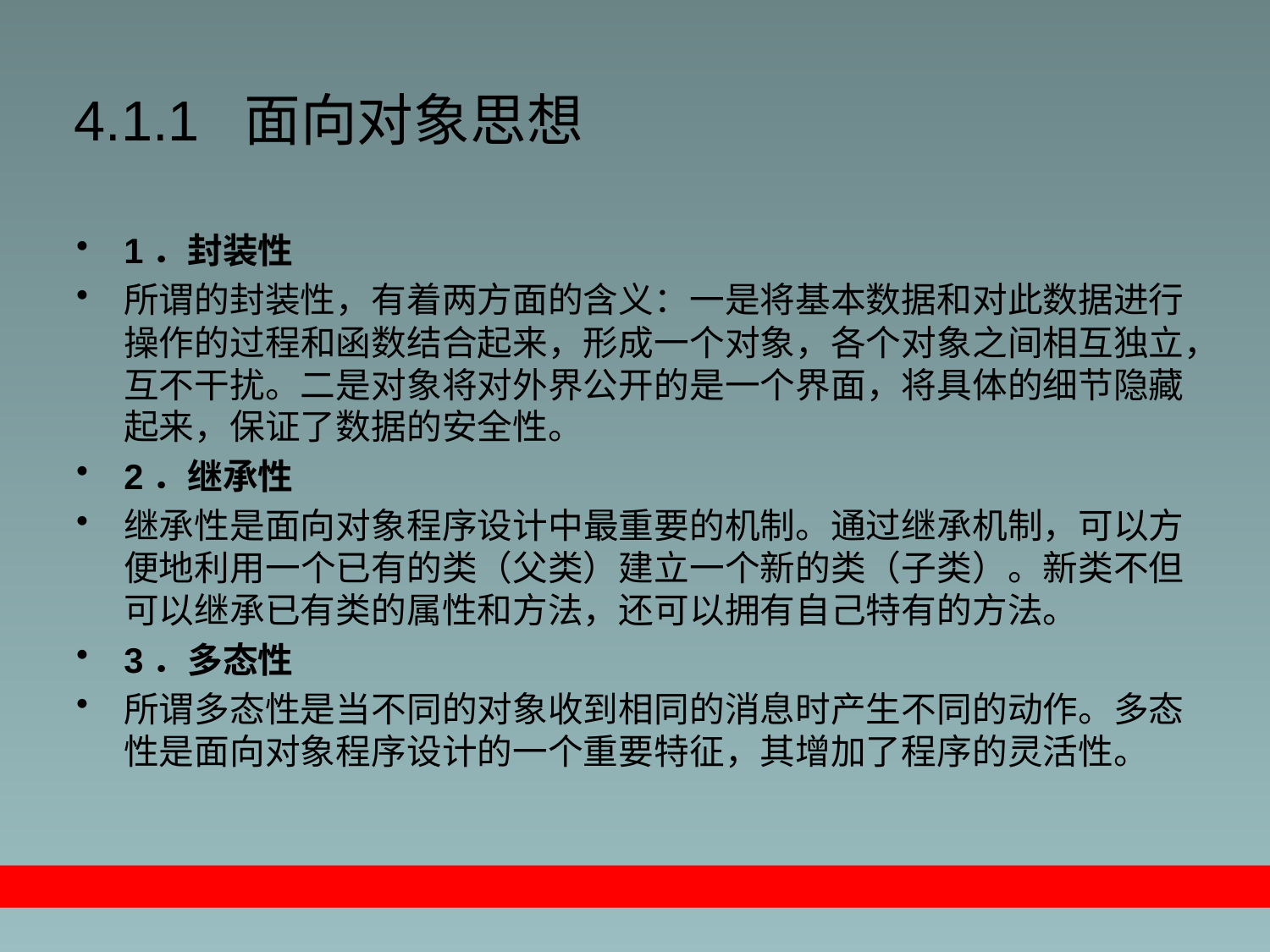

# 4.1.1  面向对象思想
1．封装性
所谓的封装性，有着两方面的含义：一是将基本数据和对此数据进行操作的过程和函数结合起来，形成一个对象，各个对象之间相互独立，互不干扰。二是对象将对外界公开的是一个界面，将具体的细节隐藏起来，保证了数据的安全性。
2．继承性
继承性是面向对象程序设计中最重要的机制。通过继承机制，可以方便地利用一个已有的类（父类）建立一个新的类（子类）。新类不但可以继承已有类的属性和方法，还可以拥有自己特有的方法。
3．多态性
所谓多态性是当不同的对象收到相同的消息时产生不同的动作。多态性是面向对象程序设计的一个重要特征，其增加了程序的灵活性。